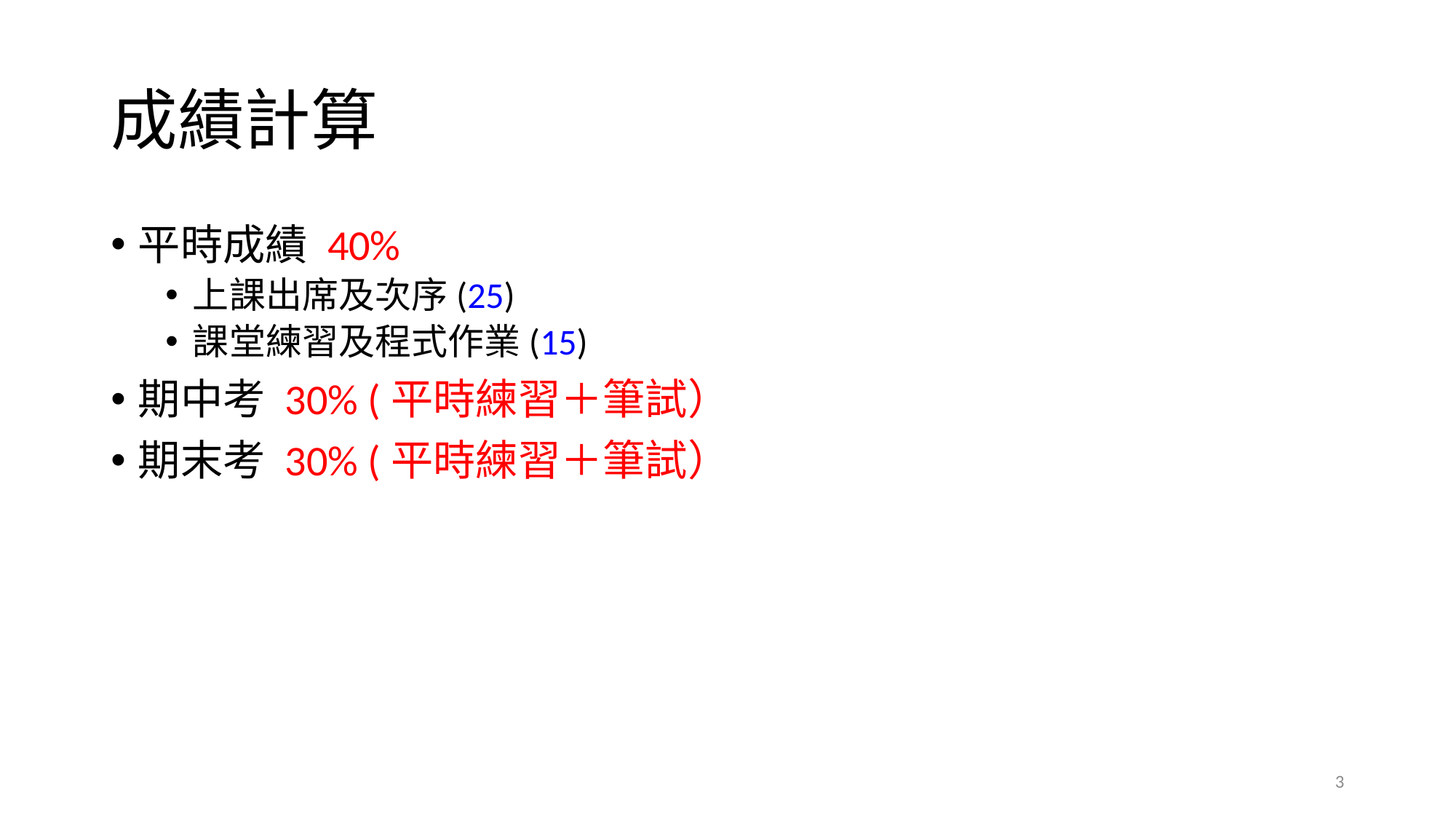

# 成績計算
平時成績 40%
上課出席及次序(25)
課堂練習及程式作業(15)
期中考 30% (平時練習＋筆試）
期末考 30% (平時練習＋筆試）
3